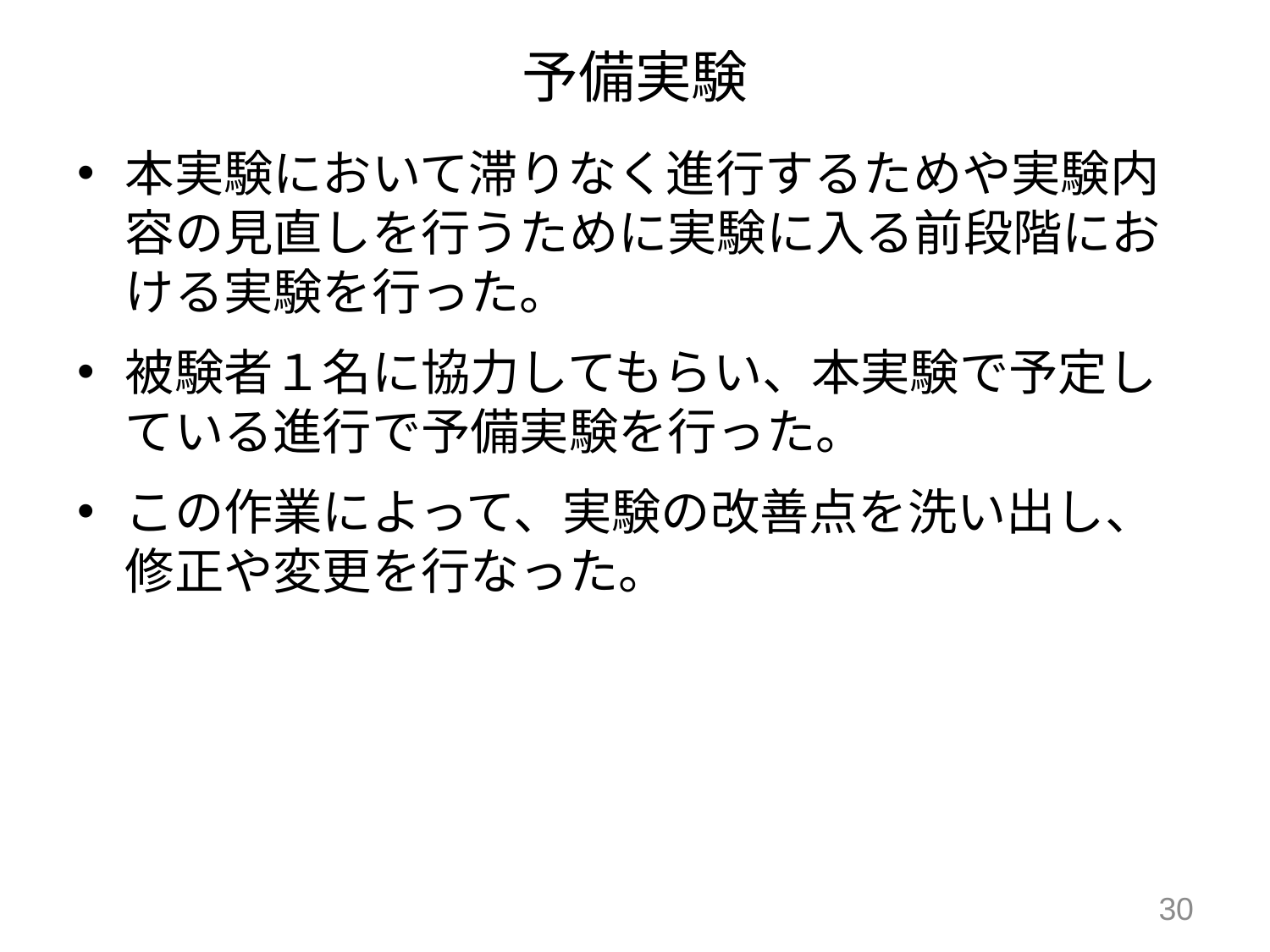

# 予備実験
本実験において滞りなく進行するためや実験内容の見直しを行うために実験に入る前段階における実験を行った。
被験者１名に協力してもらい、本実験で予定している進行で予備実験を行った。
この作業によって、実験の改善点を洗い出し、修正や変更を行なった。
30